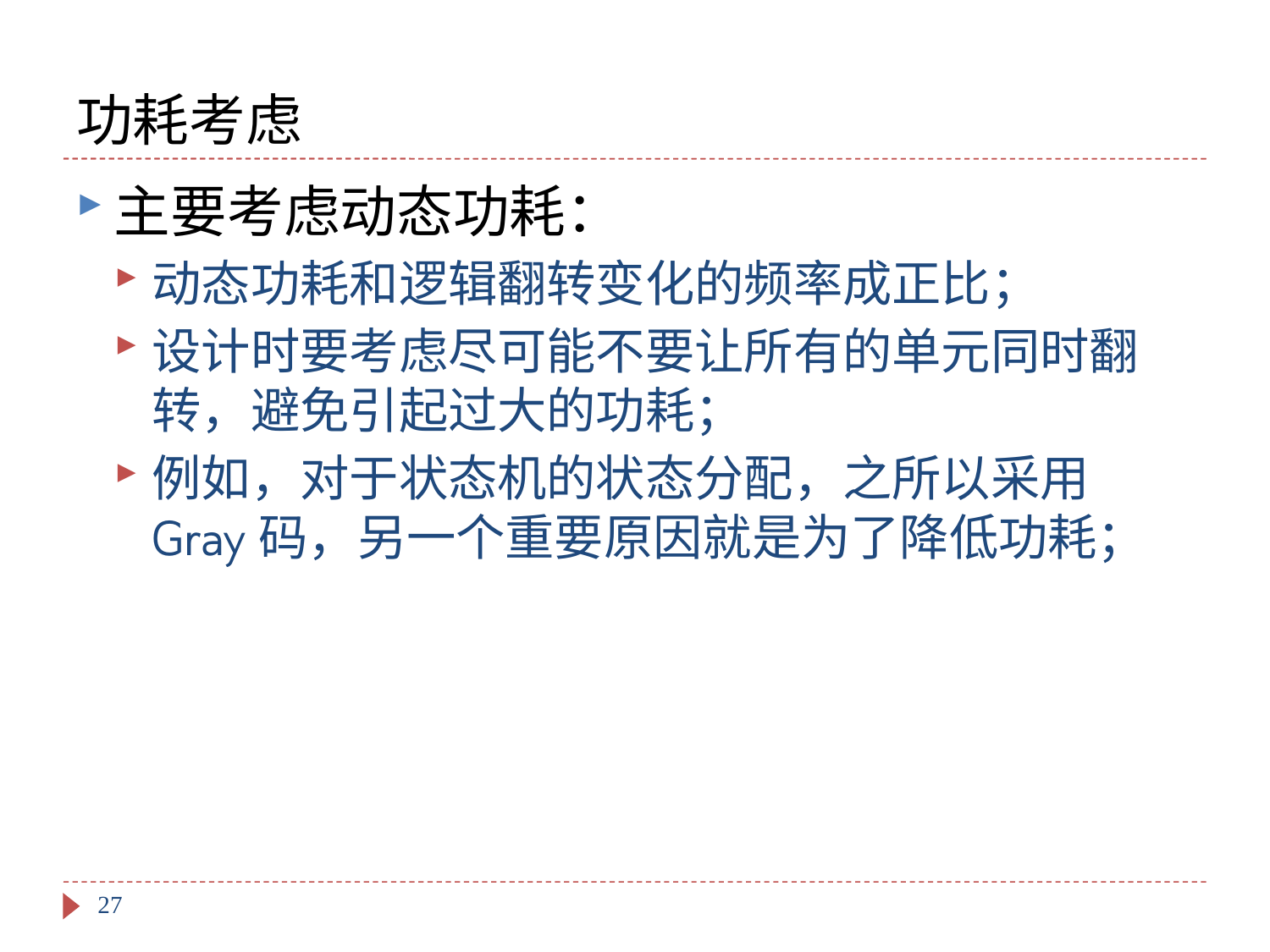

# 功耗考虑
主要考虑动态功耗：
动态功耗和逻辑翻转变化的频率成正比；
设计时要考虑尽可能不要让所有的单元同时翻转，避免引起过大的功耗；
例如，对于状态机的状态分配，之所以采用Gray码，另一个重要原因就是为了降低功耗；

27